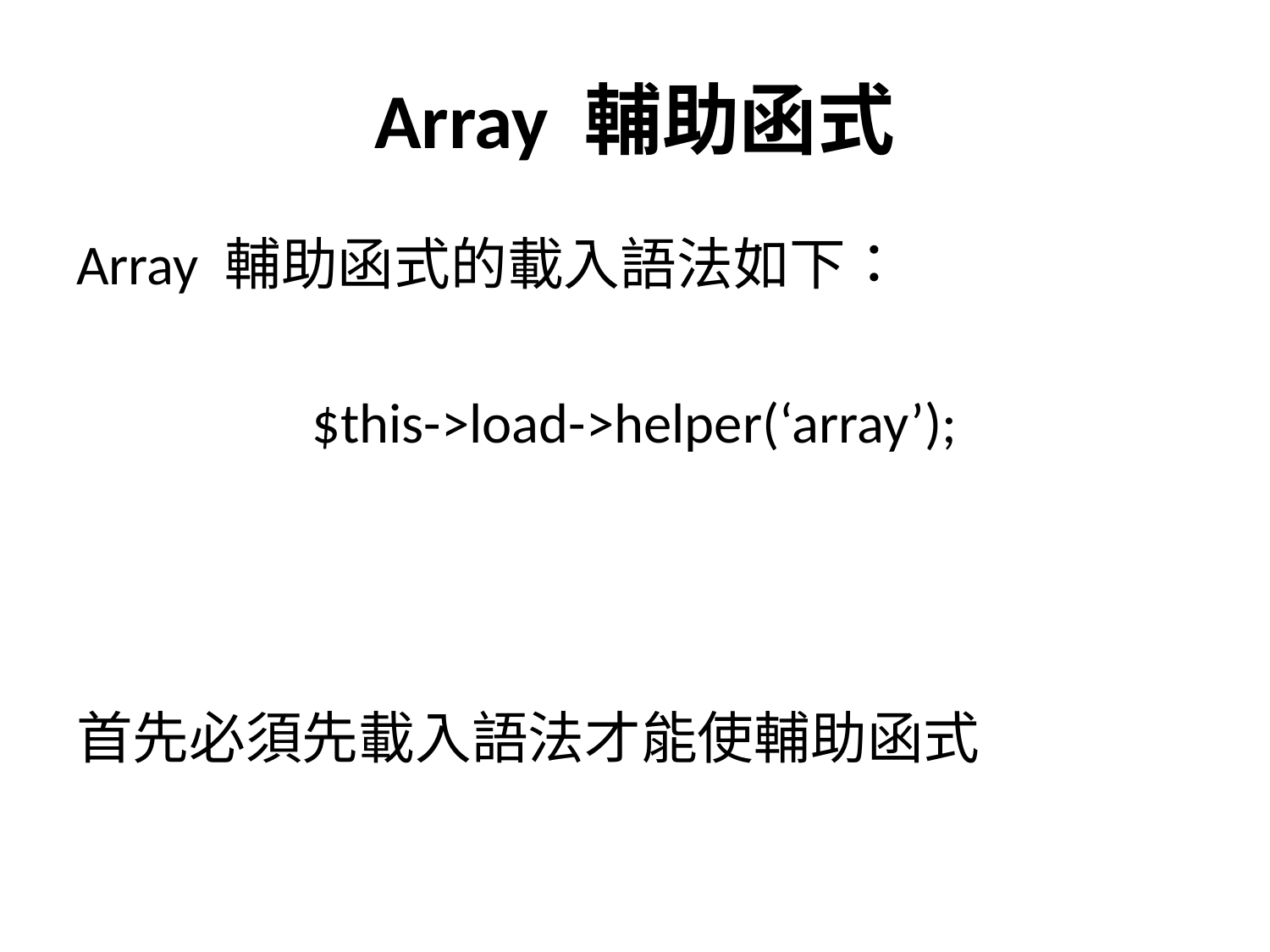

# Array 輔助函式
Array 輔助函式的載入語法如下：

$this->load->helper(‘array’);

首先必須先載入語法才能使輔助函式